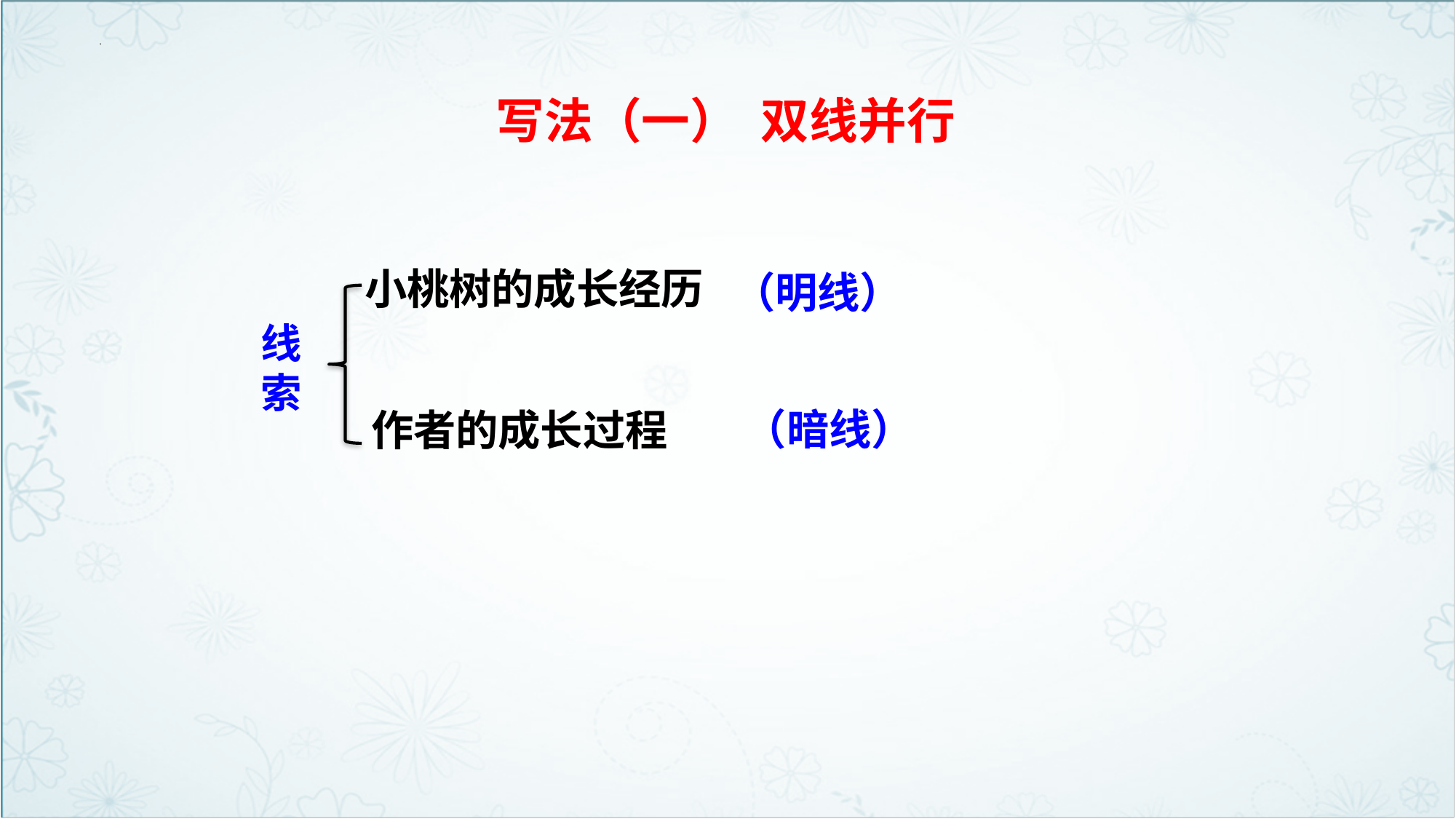

# 写法（一）  双线并行
小桃树的成长经历
（明线）

线索
（暗线）
作者的成长过程